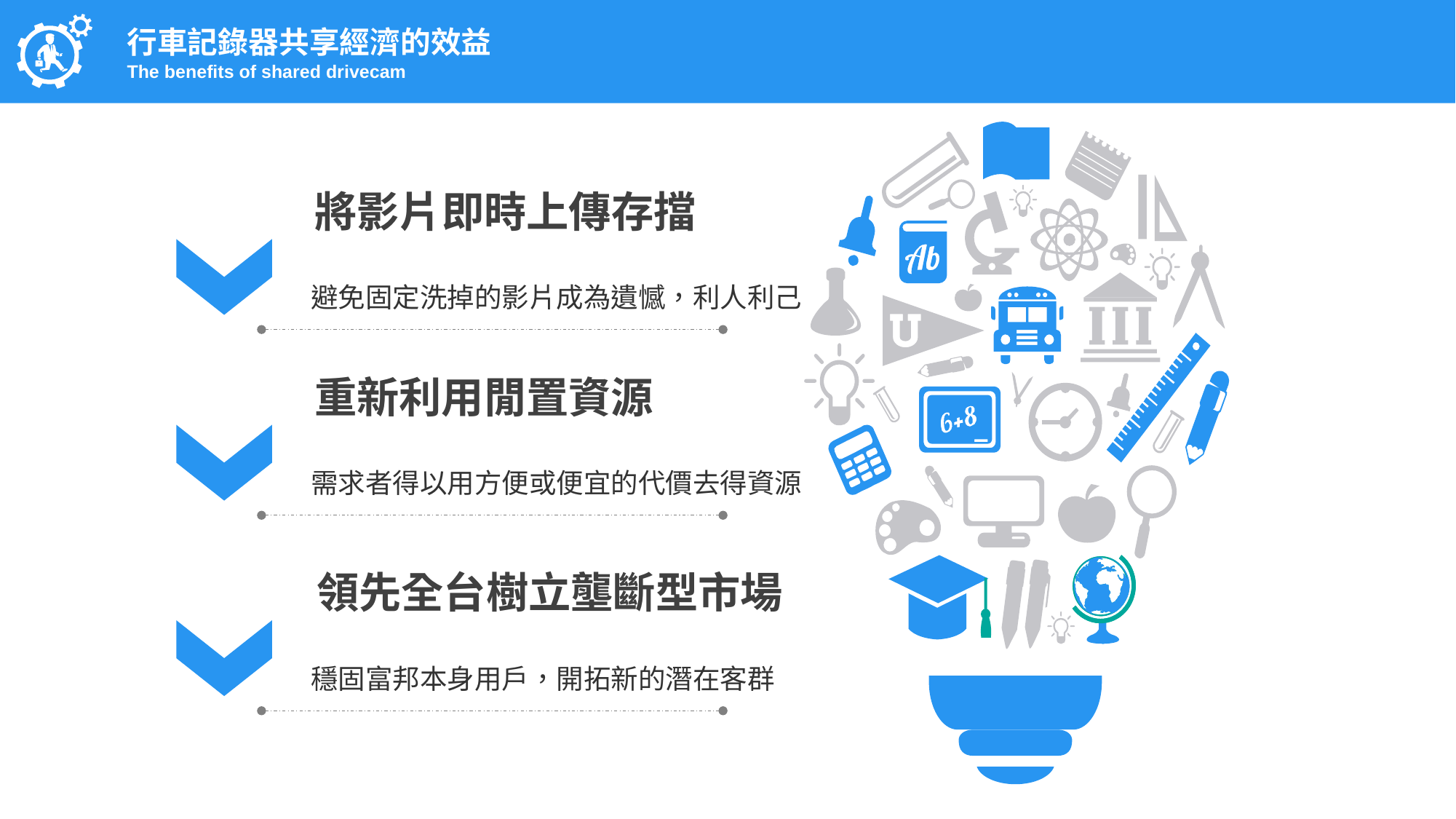

行車記錄器共享經濟的效益
The benefits of shared drivecam

將影片即時上傳存擋

避免固定洗掉的影片成為遺憾，利人利己

重新利用閒置資源

需求者得以用方便或便宜的代價去得資源

領先全台樹立壟斷型市場

穩固富邦本身用戶，開拓新的潛在客群

19